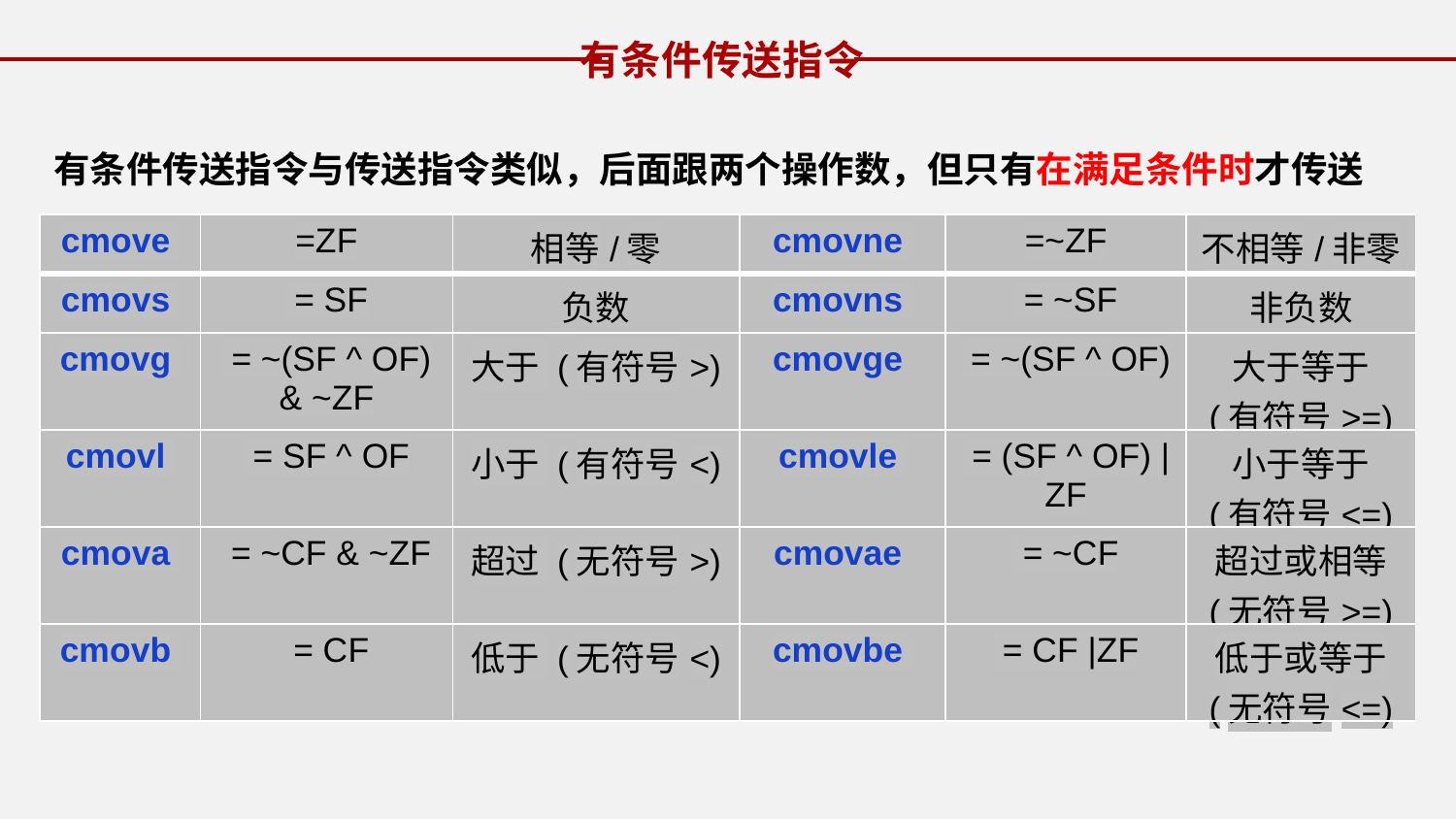

有条件传送指令
有条件传送指令与传送指令类似，后面跟两个操作数，但只有在满足条件时才传送

| cmove | =ZF | 相等/零 | cmovne | =~ZF | 不相等/非零 |
| --- | --- | --- | --- | --- | --- |
| cmovs | = SF | 负数 | cmovns | = ~SF | 非负数 |
| cmovg | = ~(SF ^ OF) & ~ZF | 大于 (有符号>) | cmovge | = ~(SF ^ OF) | 大于等于 (有符号>=) |
| cmovl | = SF ^ OF | 小于 (有符号<) | cmovle | = (SF ^ OF) | ZF | 小于等于 (有符号<=) |
| cmova | = ~CF & ~ZF | 超过 (无符号>) | cmovae | = ~CF | 超过或相等 (无符号>=) |
| cmovb | = CF | 低于 (无符号<) | cmovbe | = CF |ZF | 低于或等于 (无符号<=) |